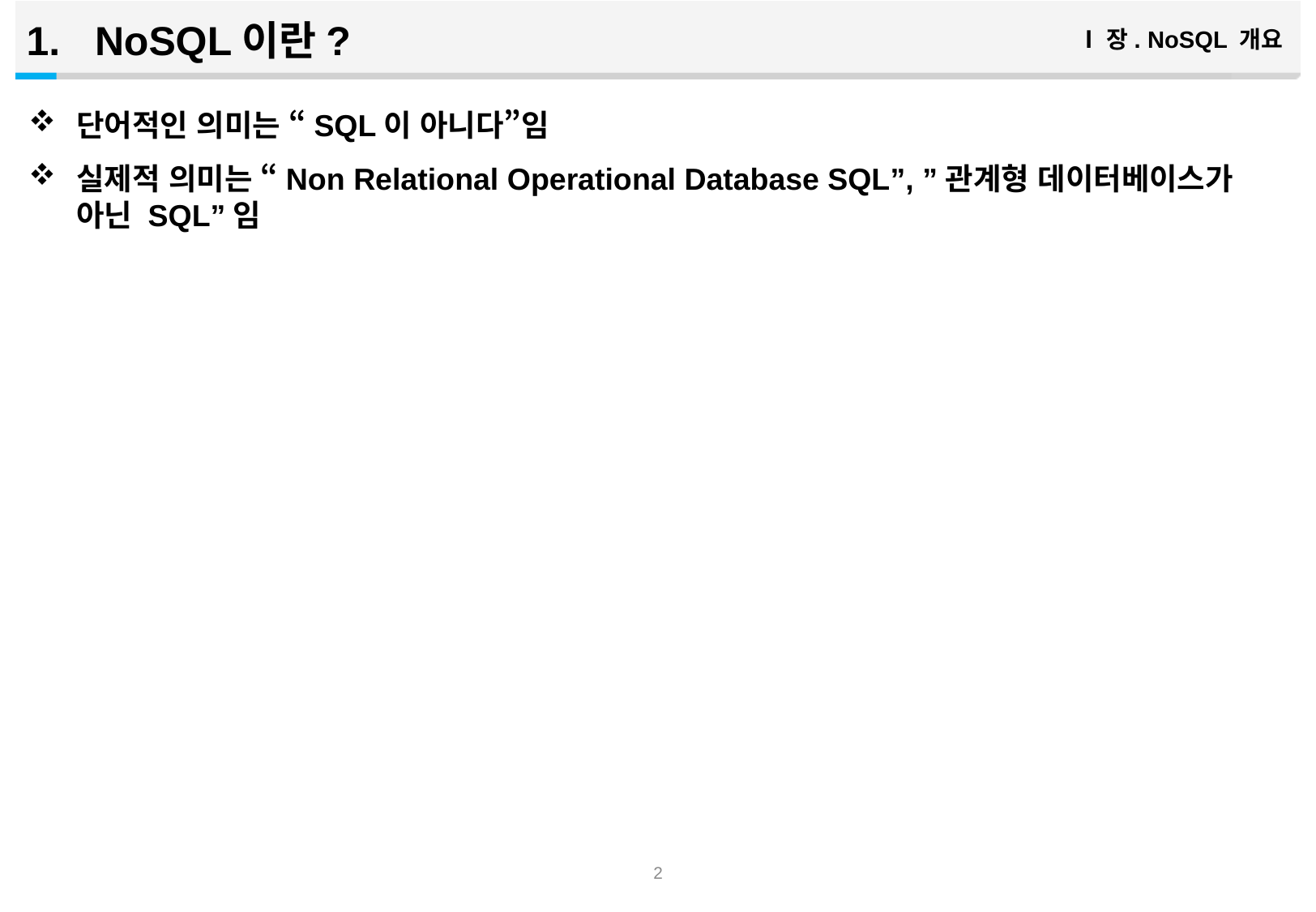

NoSQL이란?
Ⅰ장. NoSQL 개요
단어적인 의미는 “SQL이 아니다”임
실제적 의미는 “Non Relational Operational Database SQL”, ”관계형 데이터베이스가 아닌 SQL”임

2